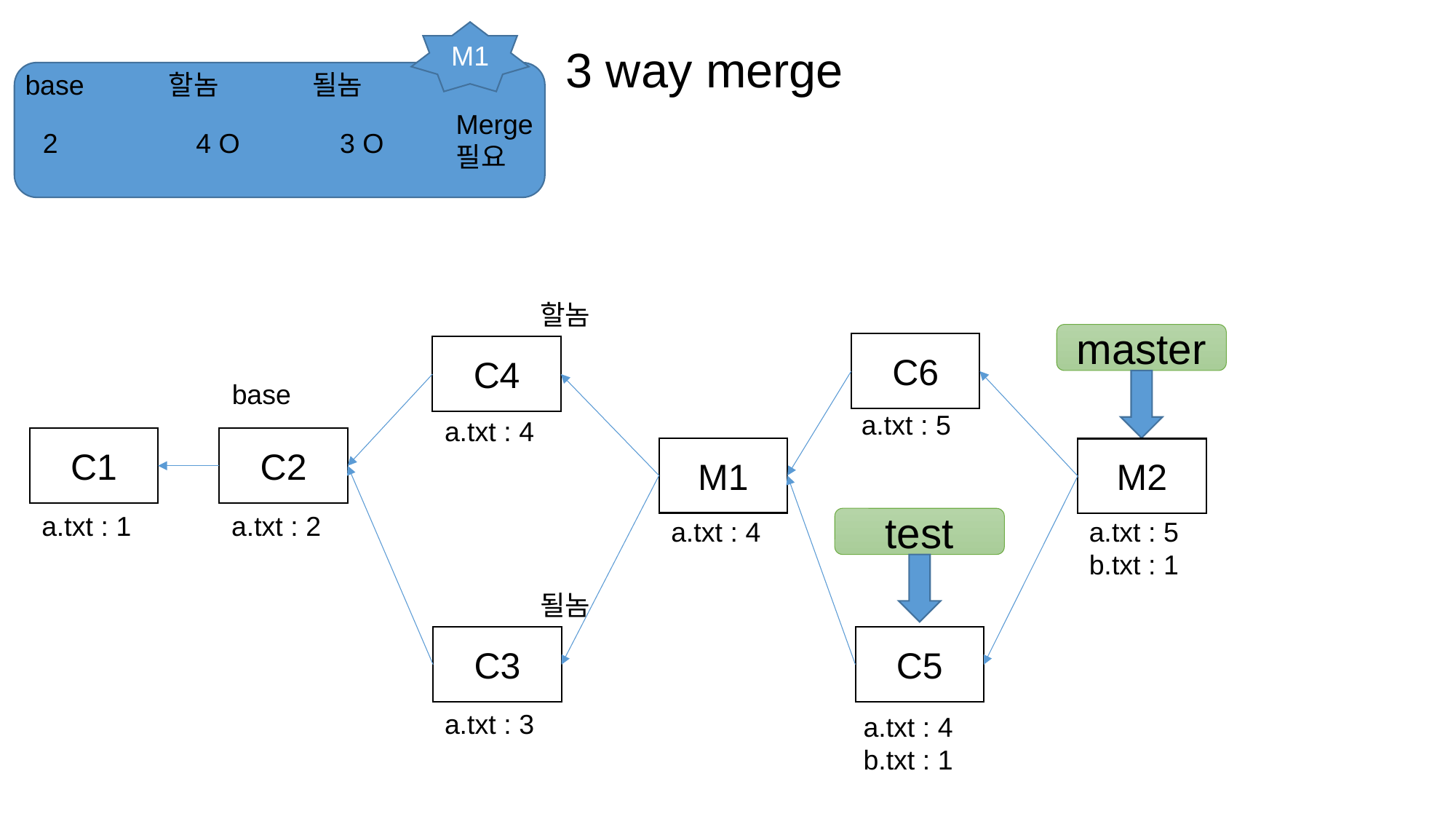

M1
3 way merge

base
할놈
될놈
Merge  필요
2
4 O
3 O
할놈
master

C6
C4
base
a.txt : 5
a.txt : 4
C1
C2
M1
M2
a.txt : 1
a.txt : 2
test

a.txt : 5
b.txt : 1
a.txt : 4
될놈
C5
C3
a.txt : 3
a.txt : 4
b.txt : 1